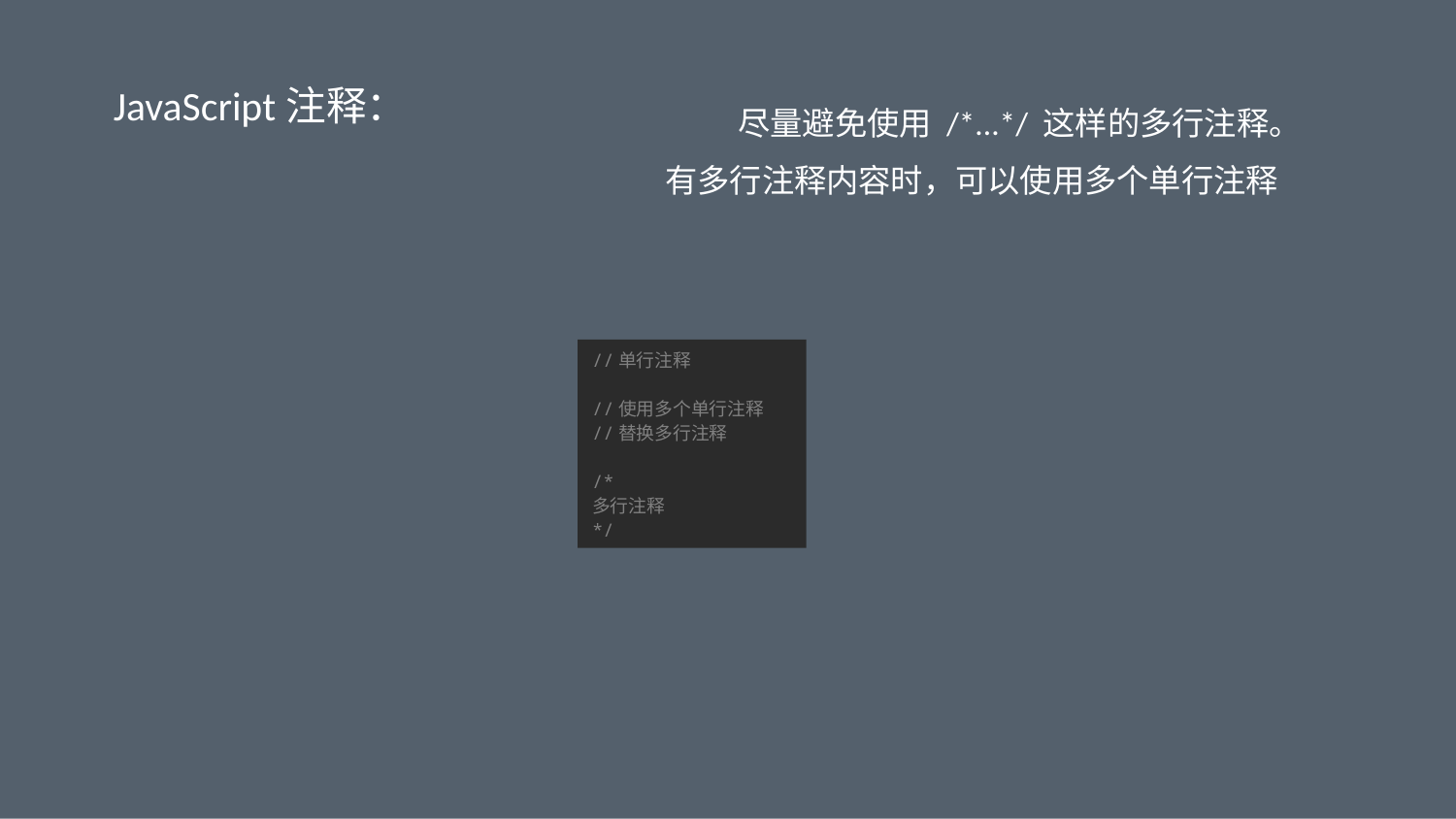

JavaScript注释：
尽量避免使用 /*...*/ 这样的多行注释。有多行注释内容时，可以使用多个单行注释
//单行注释
//使用多个单行注释
//替换多行注释
/*
多行注释
*/